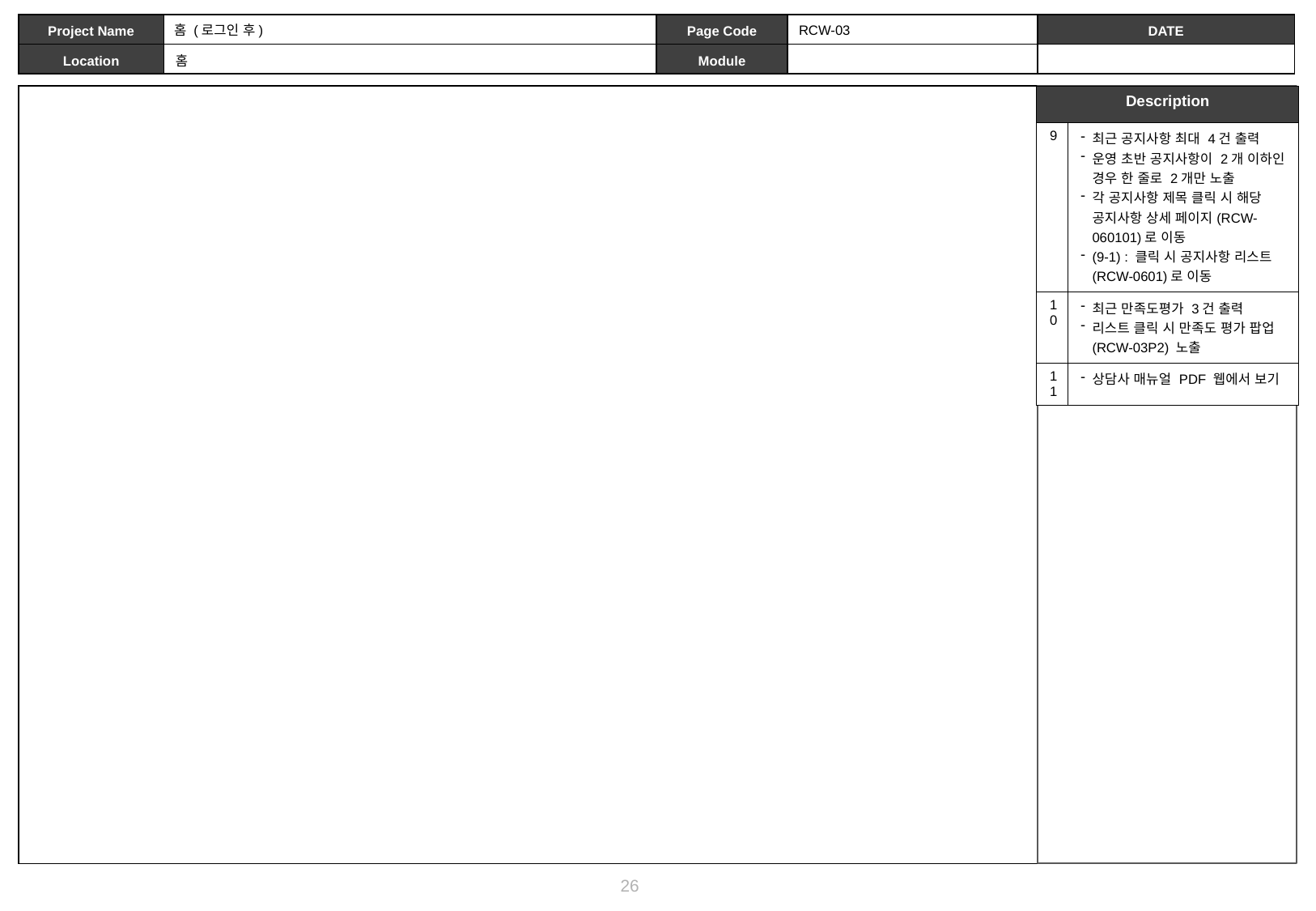

홈 (로그인 후)
RCW-03
홈
| Description |  |
| --- | --- |
| 9 | 최근 공지사항 최대 4건 출력 운영 초반 공지사항이 2개 이하인 경우 한 줄로 2개만 노출 각 공지사항 제목 클릭 시 해당 공지사항 상세 페이지(RCW-060101)로 이동 (9-1) : 클릭 시 공지사항 리스트 (RCW-0601)로 이동 |
| 10 | 최근 만족도평가 3건 출력 리스트 클릭 시 만족도 평가 팝업(RCW-03P2) 노출 |
| 11 | 상담사 매뉴얼 PDF 웹에서 보기 |
26